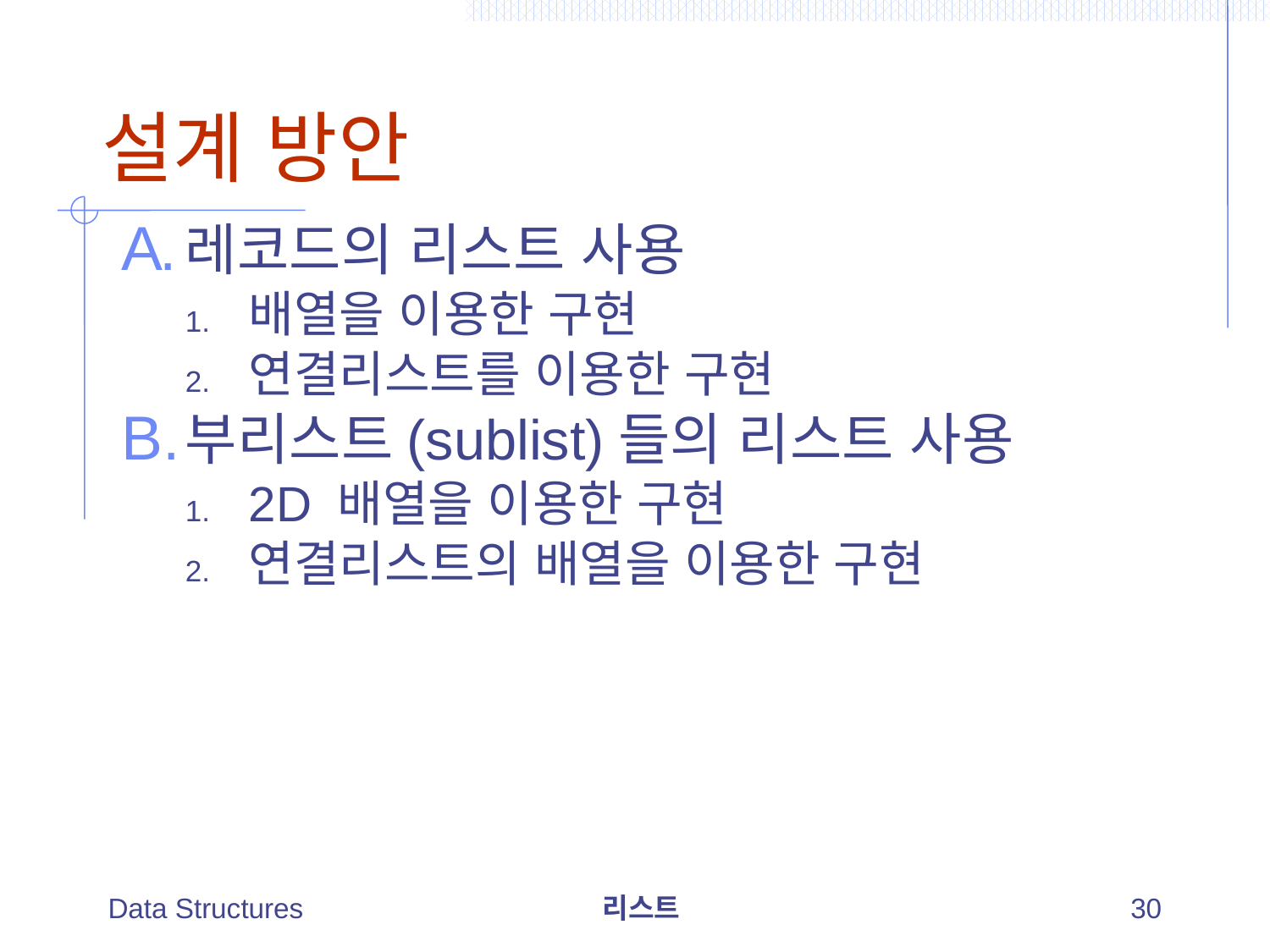

# 설계 방안
레코드의 리스트 사용
배열을 이용한 구현
연결리스트를 이용한 구현
부리스트(sublist)들의 리스트 사용
2D 배열을 이용한 구현
연결리스트의 배열을 이용한 구현
Data Structures
리스트
30